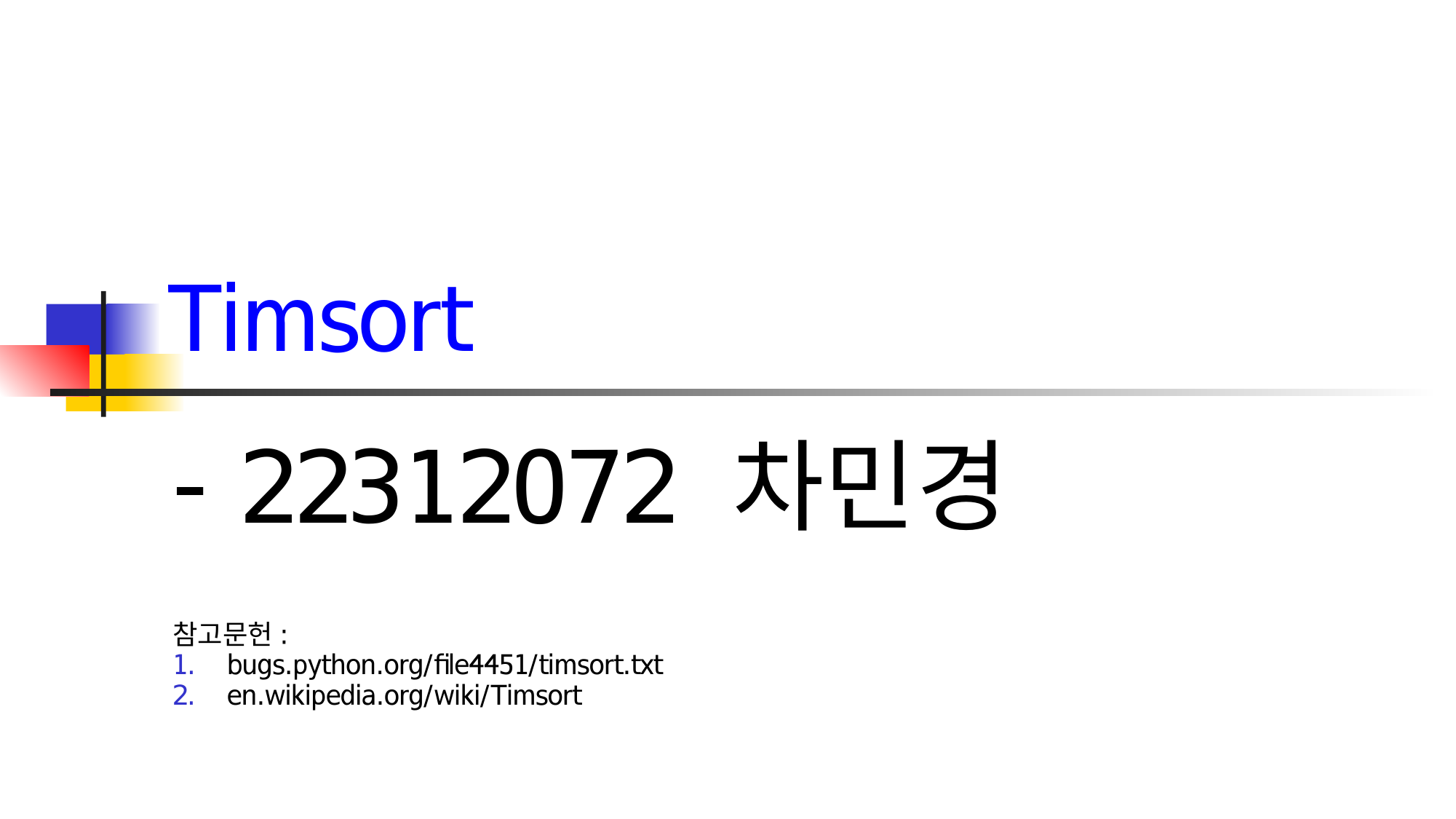

# Timsort
- 22312072 차민경

참고문헌:
bugs.python.org/file4451/timsort.txt
en.wikipedia.org/wiki/Timsort